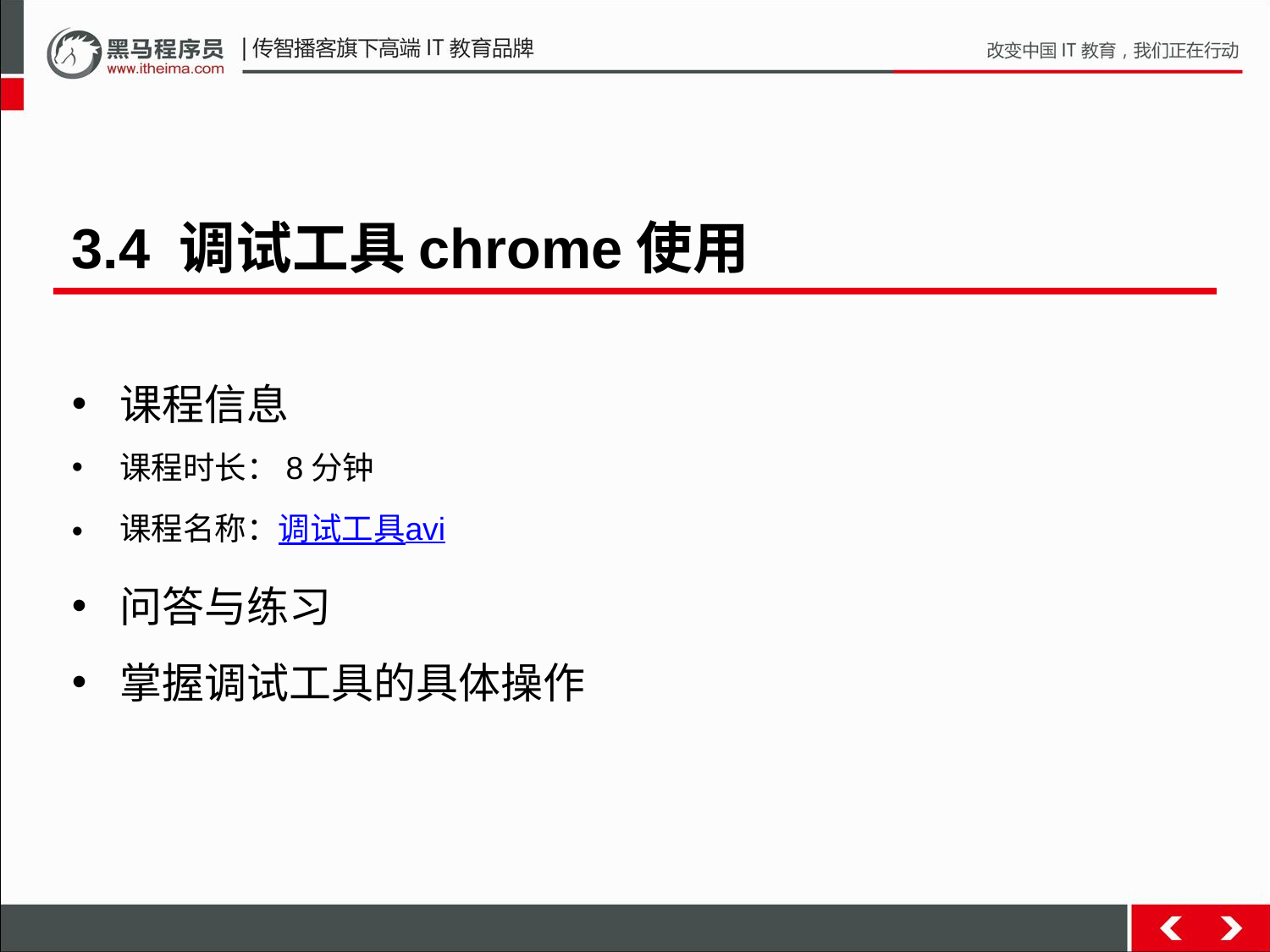

3.4 调试工具chrome使用
课程信息
课程时长：8分钟
课程名称：调试工具avi
问答与练习
掌握调试工具的具体操作